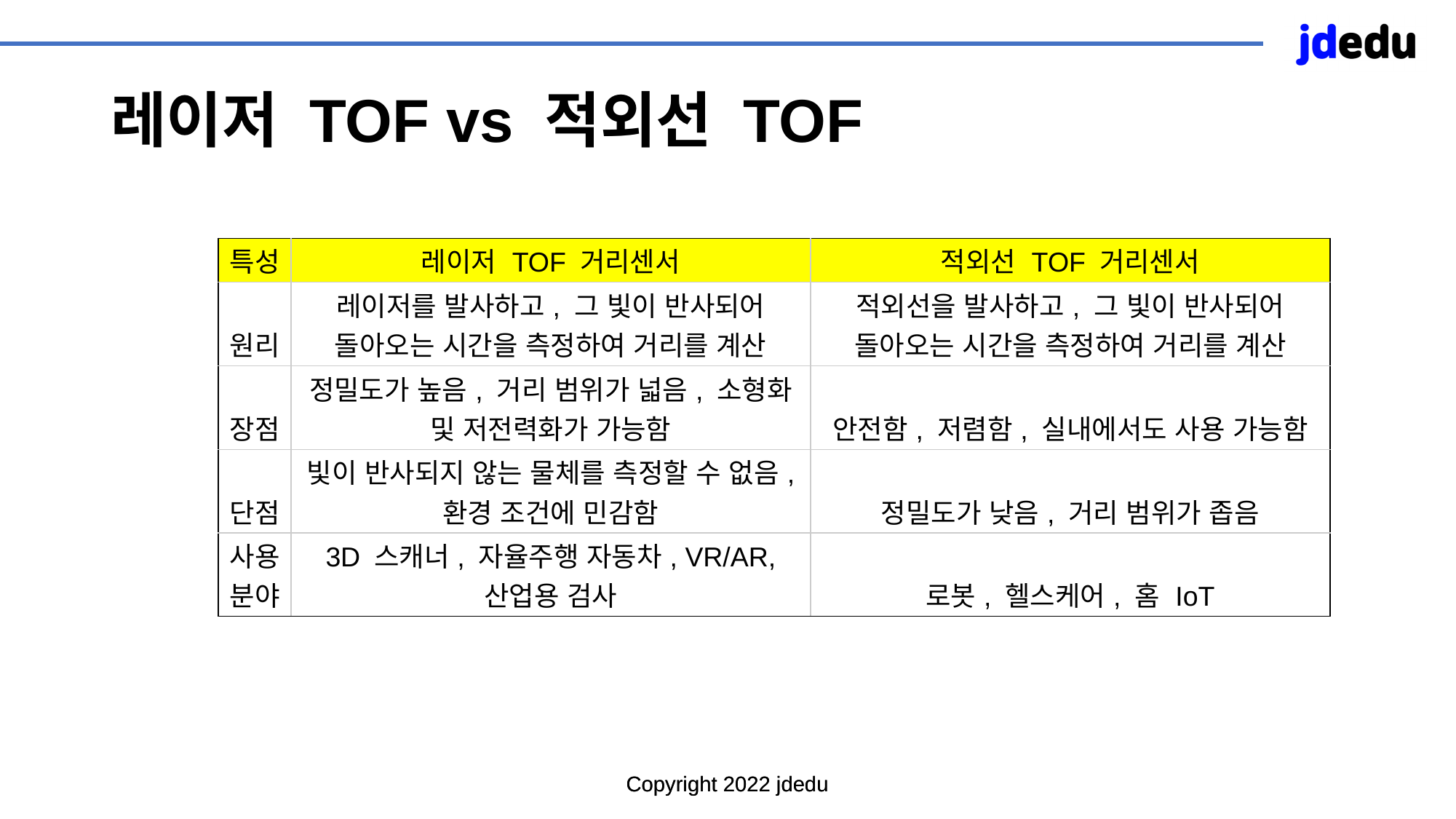

# 레이저 TOF vs 적외선 TOF
| 특성 | 레이저 TOF 거리센서 | 적외선 TOF 거리센서 |
| --- | --- | --- |
| 원리 | 레이저를 발사하고, 그 빛이 반사되어 돌아오는 시간을 측정하여 거리를 계산 | 적외선을 발사하고, 그 빛이 반사되어 돌아오는 시간을 측정하여 거리를 계산 |
| 장점 | 정밀도가 높음, 거리 범위가 넓음, 소형화 및 저전력화가 가능함 | 안전함, 저렴함, 실내에서도 사용 가능함 |
| 단점 | 빛이 반사되지 않는 물체를 측정할 수 없음, 환경 조건에 민감함 | 정밀도가 낮음, 거리 범위가 좁음 |
| 사용 분야 | 3D 스캐너, 자율주행 자동차, VR/AR, 산업용 검사 | 로봇, 헬스케어, 홈 IoT |